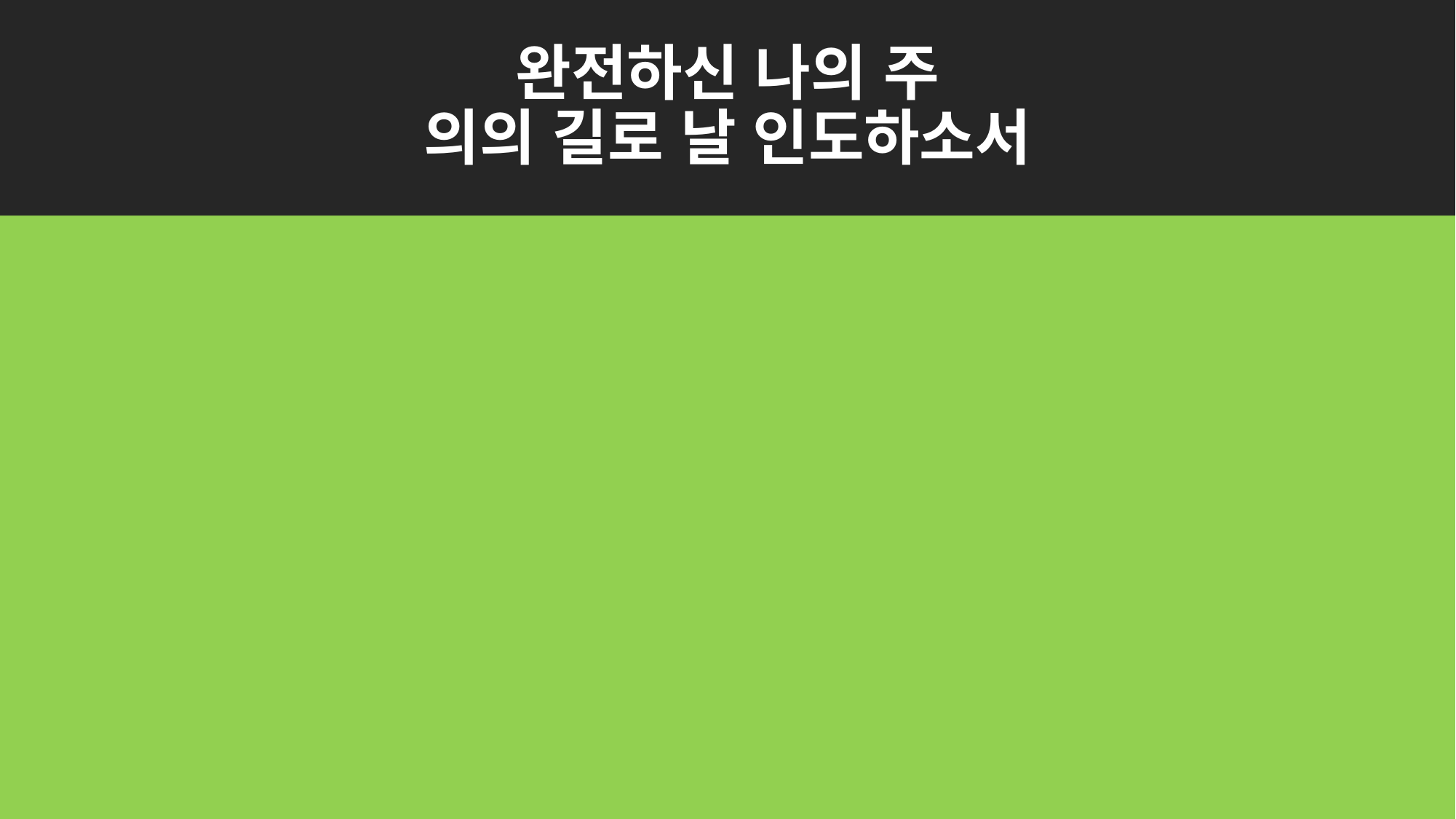

# 완전하신 나의 주 의의 길로 날 인도하소서